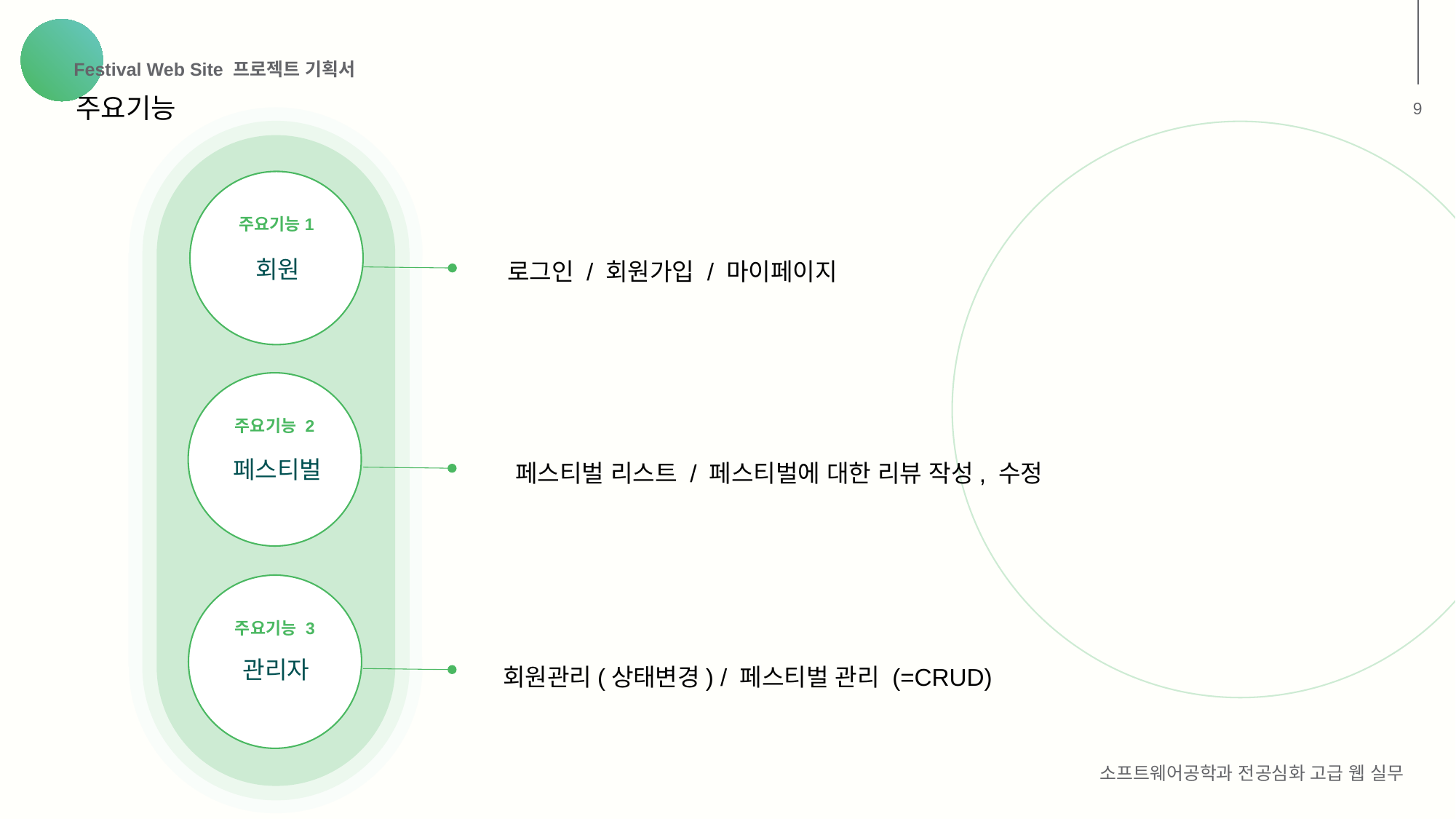

Festival Web Site 프로젝트 기획서
주요기능
9

주요기능1
회원
로그인 / 회원가입 / 마이페이지

주요기능 2
페스티벌
페스티벌 리스트 / 페스티벌에 대한 리뷰 작성, 수정

주요기능 3
관리자
회원관리(상태변경) / 페스티벌 관리 (=CRUD)
소프트웨어공학과 전공심화 고급 웹 실무